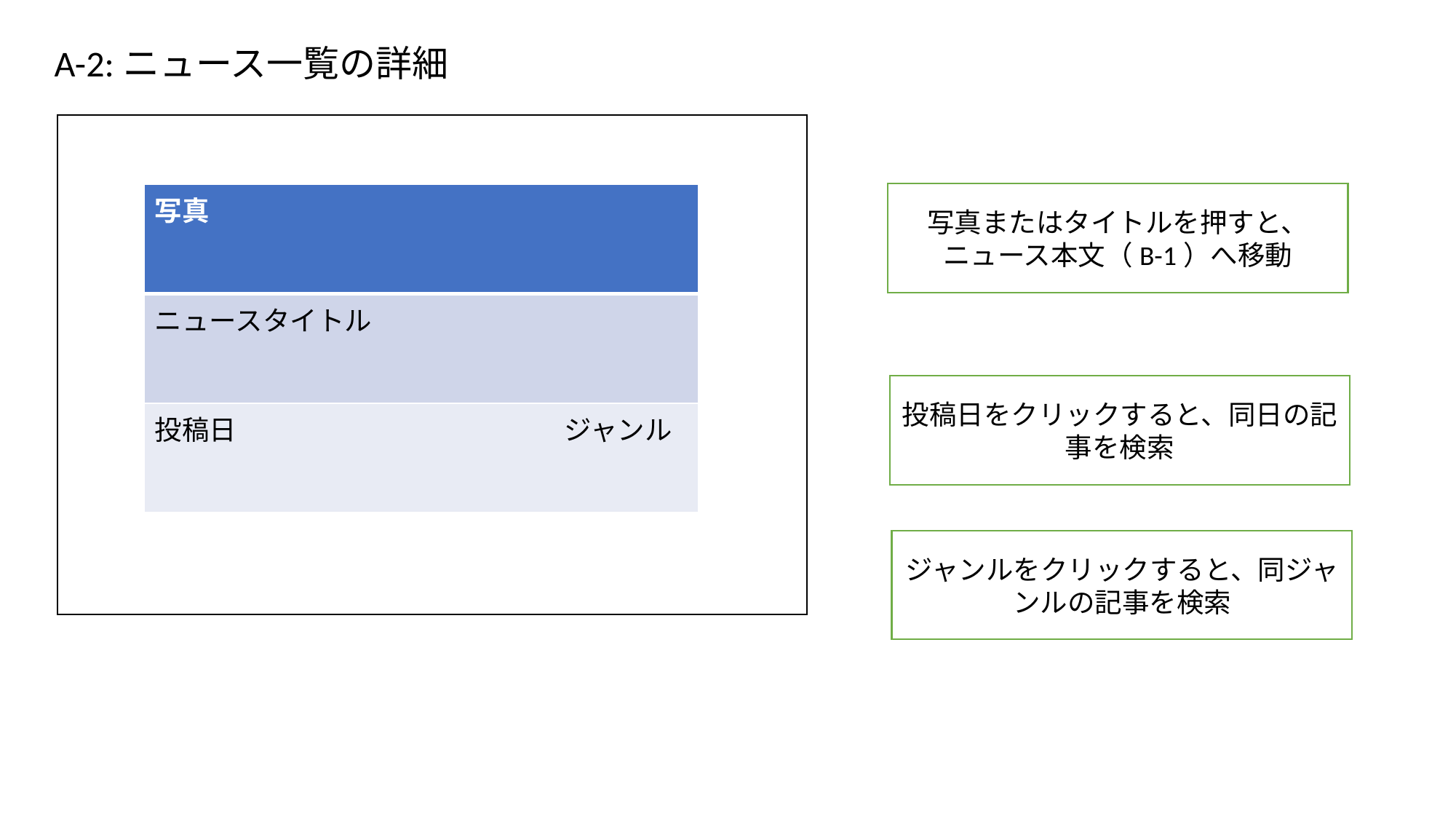

# A-2:ニュース一覧の詳細

写真またはタイトルを押すと、ニュース本文（B-1）へ移動
| 写真 |
| --- |
| ニュースタイトル |
| 投稿日　　　　　　　　　　　　ジャンル |
投稿日をクリックすると、同日の記事を検索
ジャンルをクリックすると、同ジャンルの記事を検索